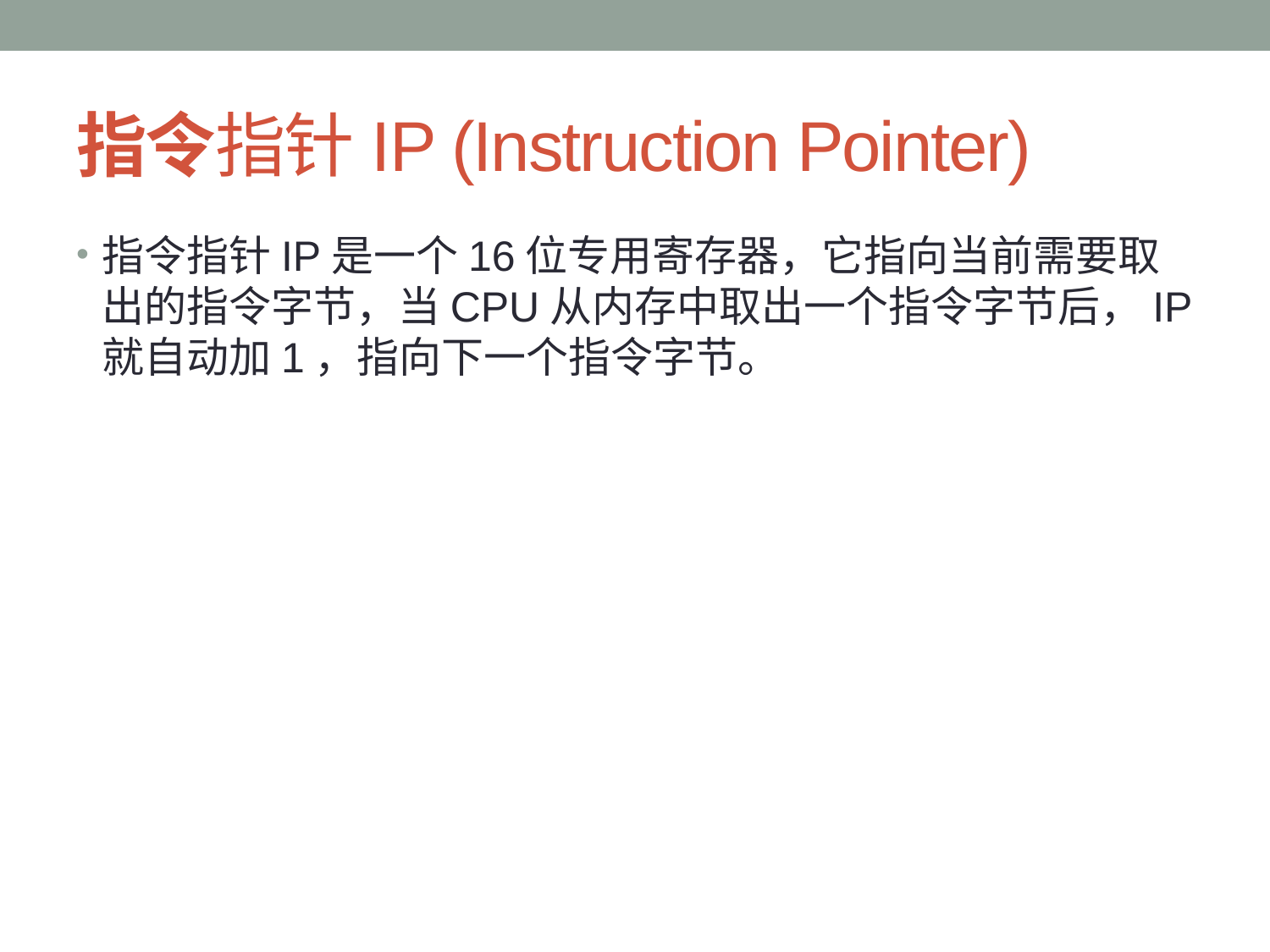

# 指令指针IP (Instruction Pointer)
指令指针IP是一个16位专用寄存器，它指向当前需要取出的指令字节，当CPU从内存中取出一个指令字节后，IP就自动加1，指向下一个指令字节。